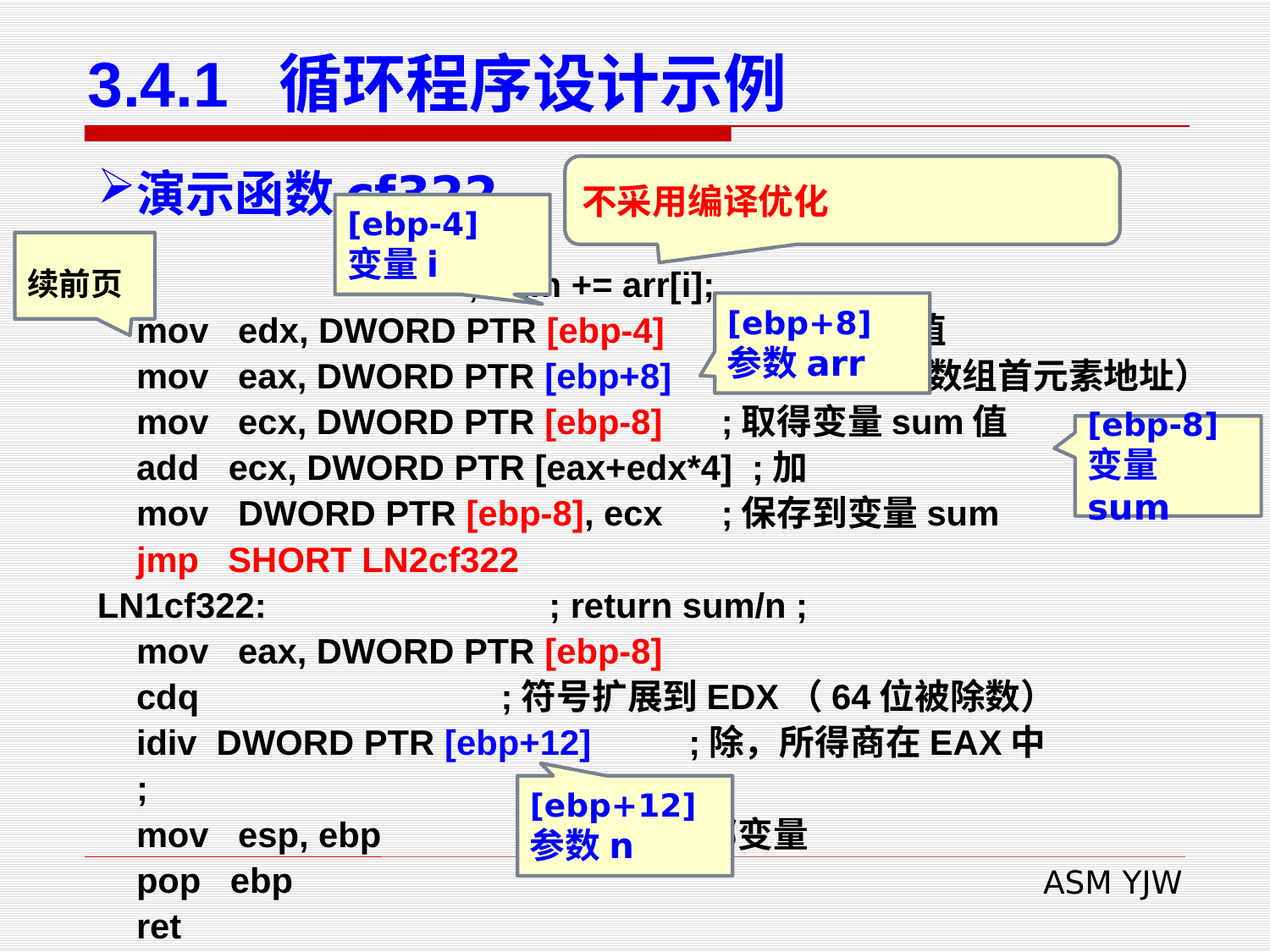

# 3.4.1  循环程序设计示例
不采用编译优化
演示函数cf322
[ebp-4]
变量i
续前页
                                      ; sum += arr[i];
    mov   edx, DWORD PTR [ebp-4]      ;取得变量i值
    mov   eax, DWORD PTR [ebp+8]      ;取得参数（数组首元素地址）
    mov   ecx, DWORD PTR [ebp-8]      ;取得变量sum值
    add   ecx, DWORD PTR [eax+edx*4]  ;加
    mov   DWORD PTR [ebp-8], ecx      ;保存到变量sum
    jmp   SHORT LN2cf322
LN1cf322:                             ; return sum/n ;
    mov   eax, DWORD PTR [ebp-8]
    cdq                               ;符号扩展到EDX（64位被除数）
    idiv  DWORD PTR [ebp+12]          ;除，所得商在EAX中
    ;
    mov   esp, ebp                    ;撤销局部变量
    pop   ebp
    ret
[ebp+8]
参数arr
[ebp-8]
变量sum
[ebp+12]
参数n